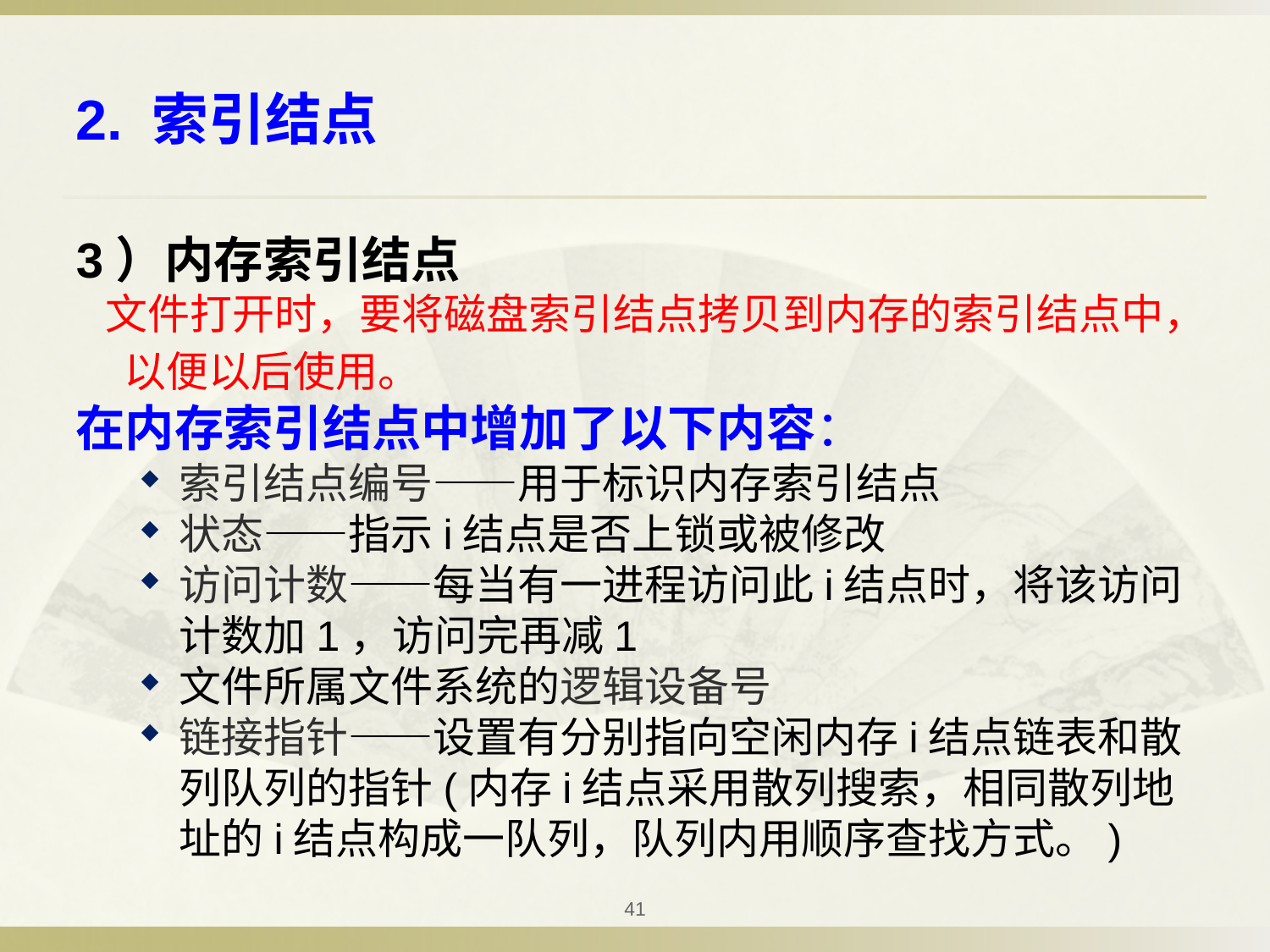

# 2. 索引结点
3）内存索引结点
  文件打开时，要将磁盘索引结点拷贝到内存的索引结点中，以便以后使用。
在内存索引结点中增加了以下内容：
索引结点编号——用于标识内存索引结点
状态——指示i结点是否上锁或被修改
访问计数——每当有一进程访问此i结点时，将该访问计数加1，访问完再减1
文件所属文件系统的逻辑设备号
链接指针——设置有分别指向空闲内存i结点链表和散列队列的指针(内存i结点采用散列搜索，相同散列地址的i结点构成一队列，队列内用顺序查找方式。)
41